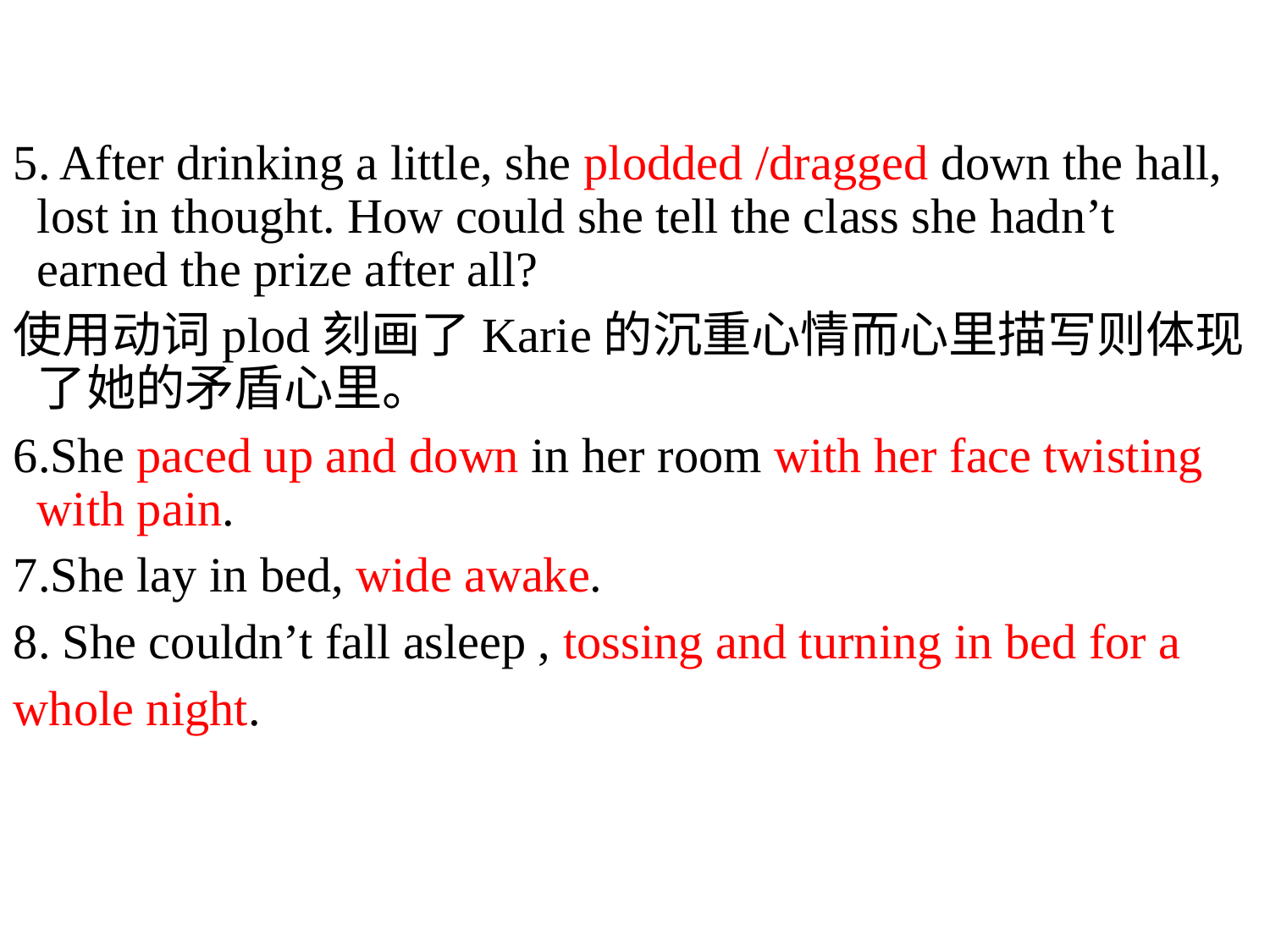

5. After drinking a little, she plodded /dragged down the hall, lost in thought. How could she tell the class she hadn’t earned the prize after all?
使用动词plod刻画了Karie的沉重心情而心里描写则体现了她的矛盾心里。
6.She paced up and down in her room with her face twisting with pain.
7.She lay in bed, wide awake.
8. She couldn’t fall asleep , tossing and turning in bed for a
whole night.